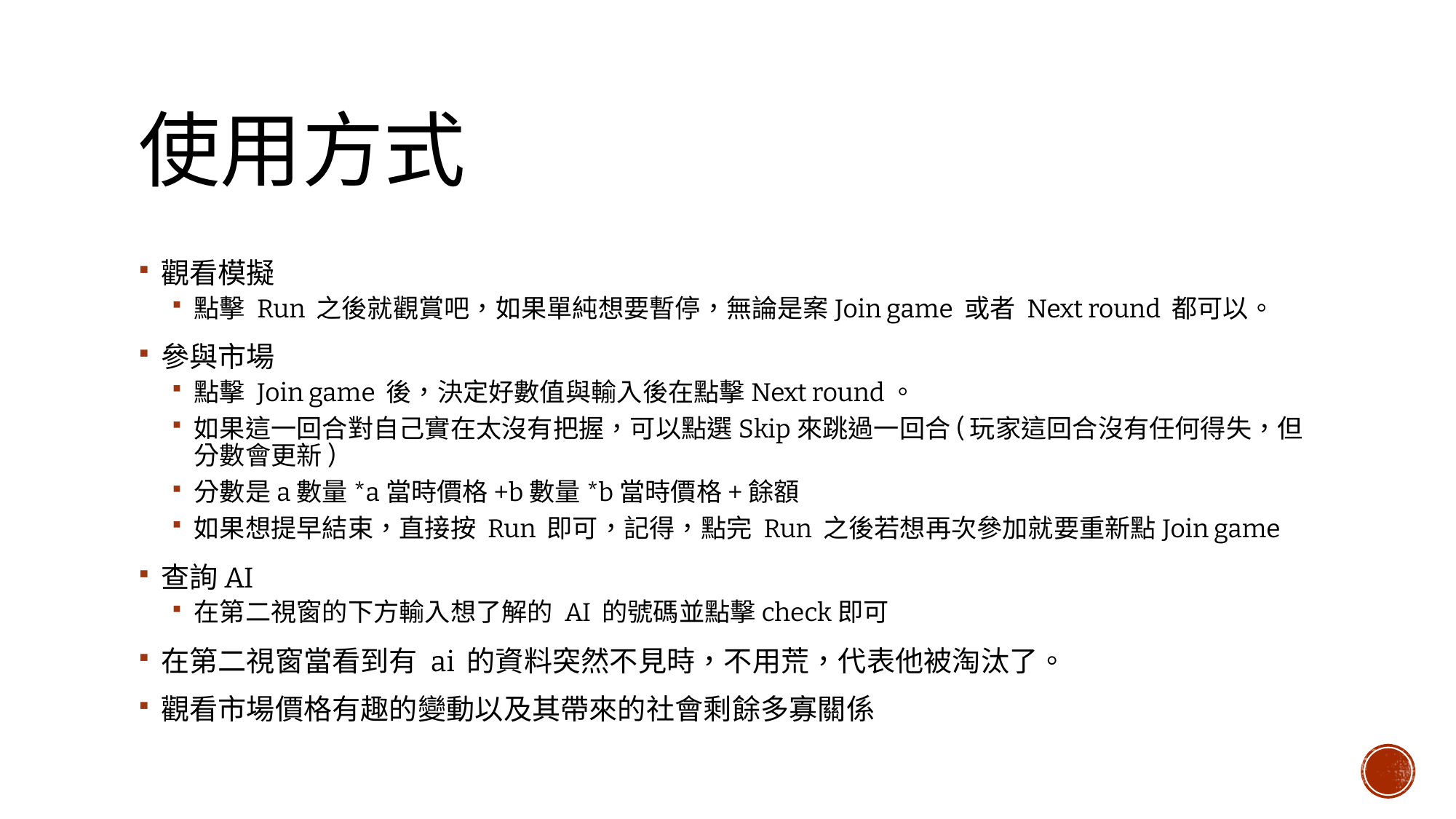

# 使用方式
觀看模擬
點擊 Run 之後就觀賞吧，如果單純想要暫停，無論是案Join game 或者 Next round 都可以。
參與市場
點擊 Join game 後，決定好數值與輸入後在點擊Next round。
如果這一回合對自己實在太沒有把握，可以點選Skip來跳過一回合(玩家這回合沒有任何得失，但分數會更新)
分數是a數量*a當時價格+b數量*b當時價格+餘額
如果想提早結束，直接按 Run 即可，記得，點完 Run 之後若想再次參加就要重新點Join game
查詢AI
在第二視窗的下方輸入想了解的 AI 的號碼並點擊check即可
在第二視窗當看到有 ai 的資料突然不見時，不用荒，代表他被淘汰了。
觀看市場價格有趣的變動以及其帶來的社會剩餘多寡關係